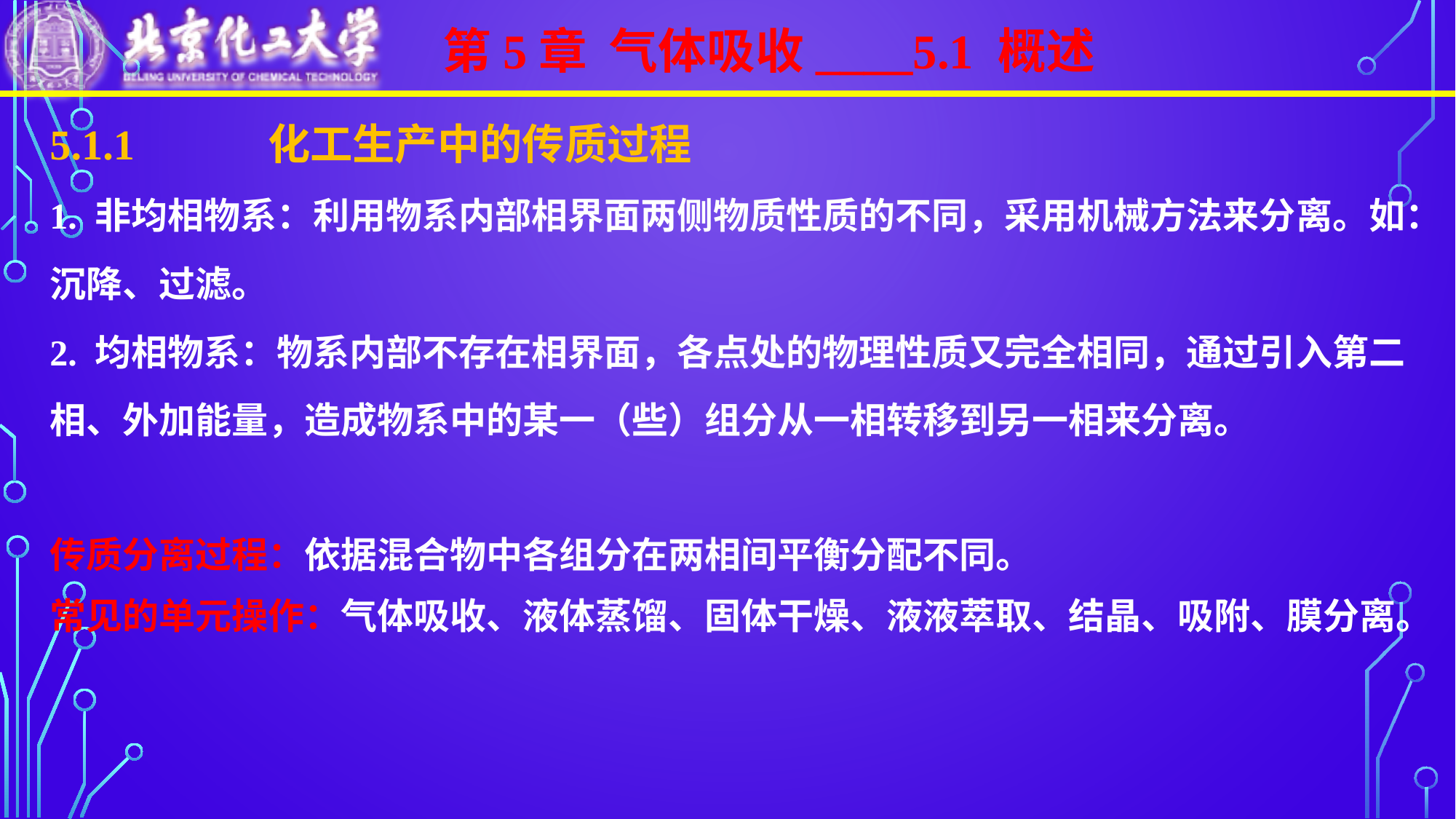

第5章  气体吸收____5.1 概述
5.1.1		化工生产中的传质过程
1. 非均相物系：利用物系内部相界面两侧物质性质的不同，采用机械方法来分离。如：沉降、过滤。
2. 均相物系：物系内部不存在相界面，各点处的物理性质又完全相同，通过引入第二相、外加能量，造成物系中的某一（些）组分从一相转移到另一相来分离。

传质分离过程：依据混合物中各组分在两相间平衡分配不同。
常见的单元操作：气体吸收、液体蒸馏、固体干燥、液液萃取、结晶、吸附、膜分离。